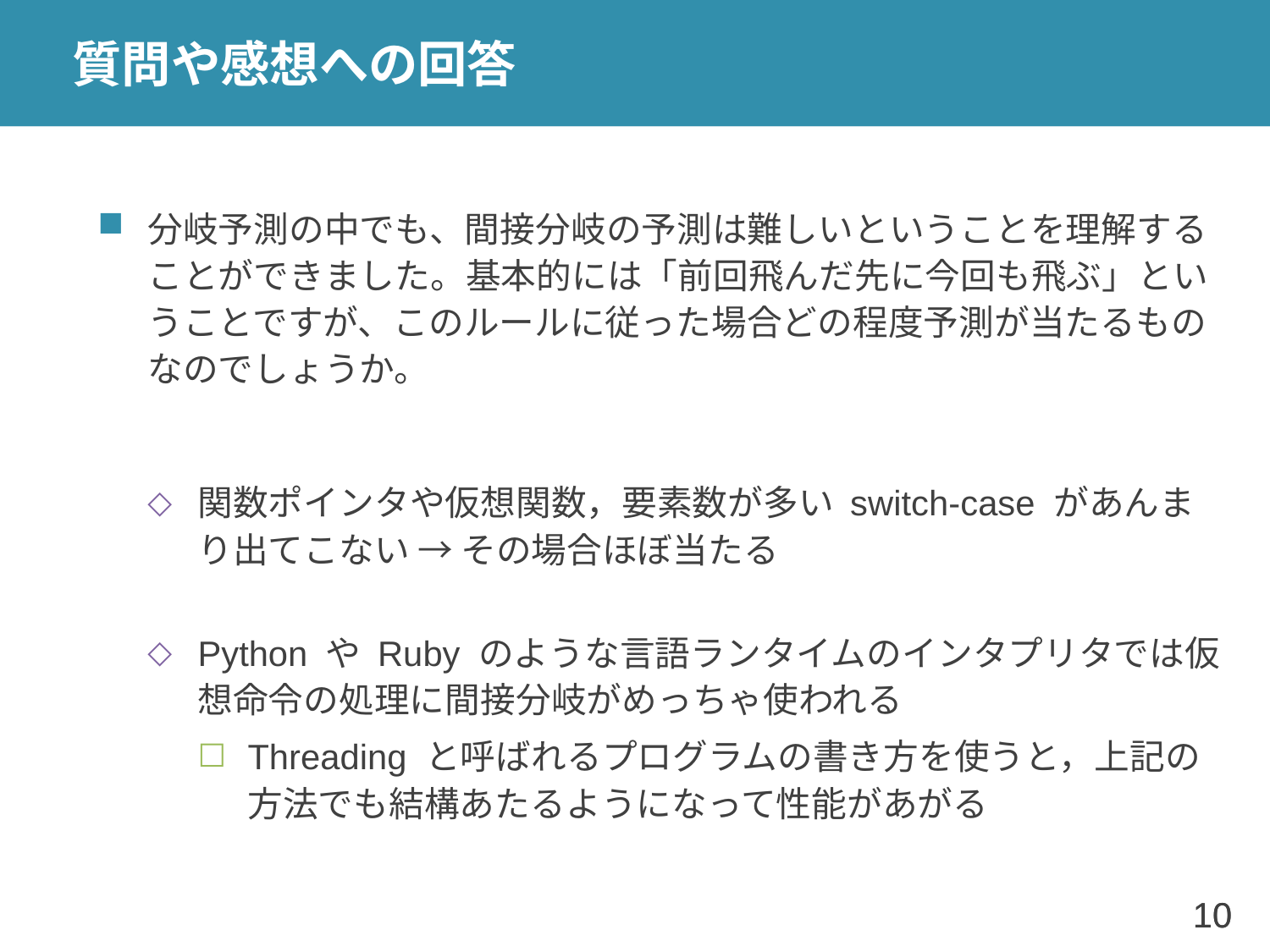

# 質問や感想への回答
分岐予測の中でも、間接分岐の予測は難しいということを理解することができました。基本的には「前回飛んだ先に今回も飛ぶ」ということですが、このルールに従った場合どの程度予測が当たるものなのでしょうか。

関数ポインタや仮想関数，要素数が多い switch-case があんまり出てこない → その場合ほぼ当たる
Python や Ruby のような言語ランタイムのインタプリタでは仮想命令の処理に間接分岐がめっちゃ使われる
Threading と呼ばれるプログラムの書き方を使うと，上記の方法でも結構あたるようになって性能があがる